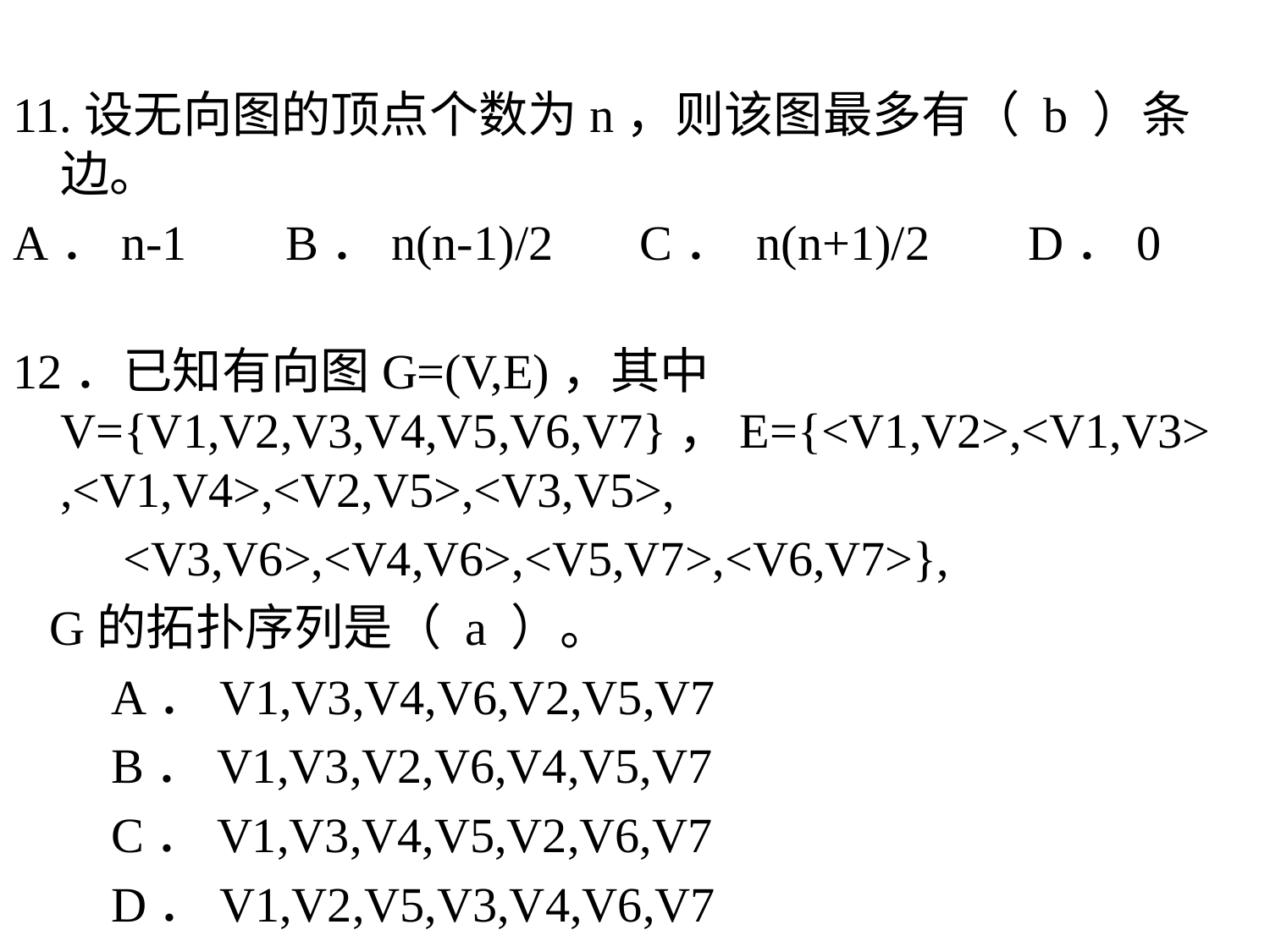

11.设无向图的顶点个数为n，则该图最多有（ b ）条边。
A．n-1        B．n(n-1)/2       C． n(n+1)/2        D．0
12．已知有向图G=(V,E)，其中V={V1,V2,V3,V4,V5,V6,V7}，E={<V1,V2>,<V1,V3>,<V1,V4>,<V2,V5>,<V3,V5>,
         <V3,V6>,<V4,V6>,<V5,V7>,<V6,V7>},
   G的拓扑序列是（ a ）。
        A．V1,V3,V4,V6,V2,V5,V7
        B．V1,V3,V2,V6,V4,V5,V7
        C．V1,V3,V4,V5,V2,V6,V7
        D．V1,V2,V5,V3,V4,V6,V7